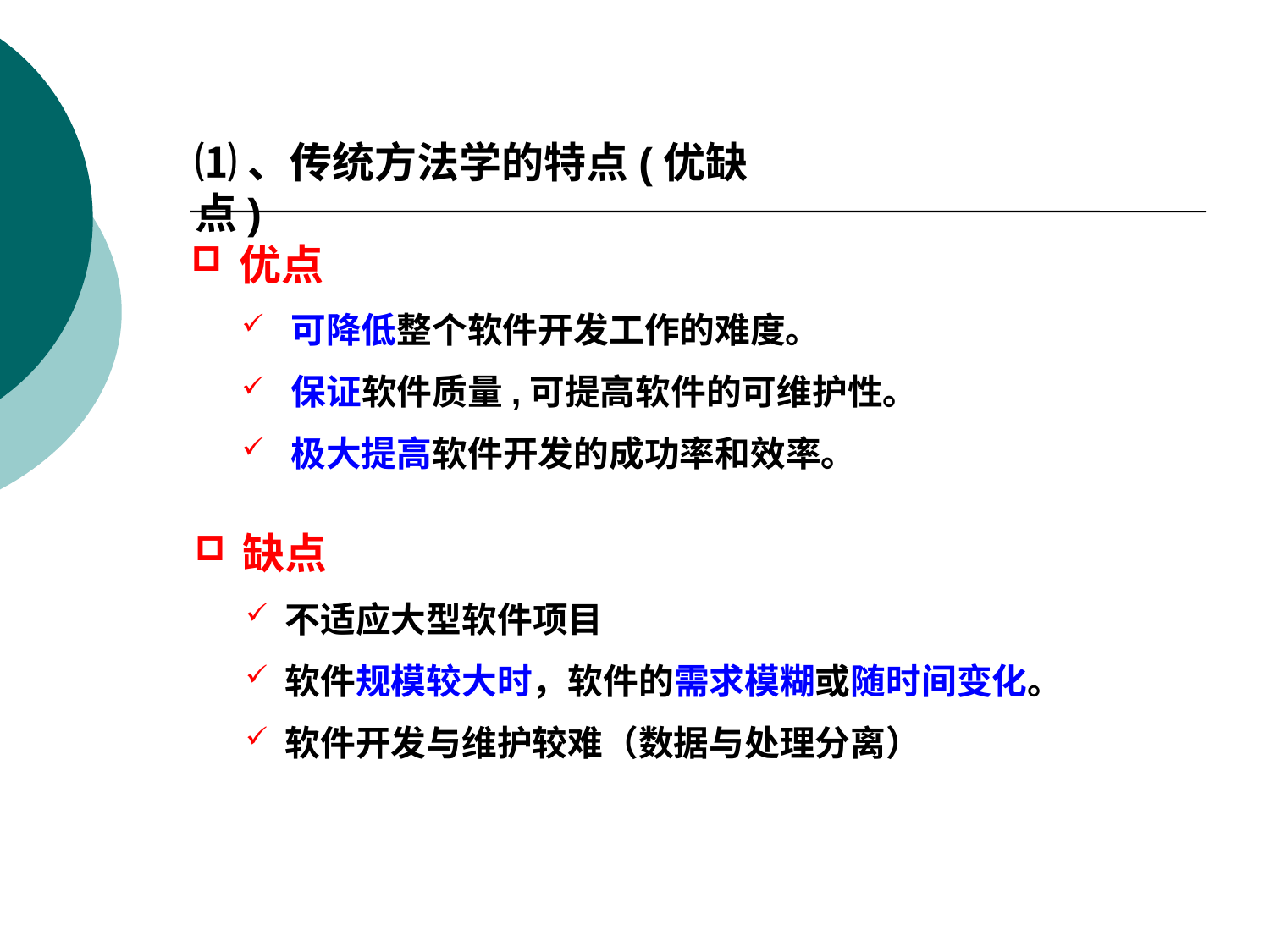

⑴、传统方法学的特点(优缺点)
优点
可降低整个软件开发工作的难度。
保证软件质量,可提高软件的可维护性。
极大提高软件开发的成功率和效率。
缺点
 不适应大型软件项目
 软件规模较大时，软件的需求模糊或随时间变化。
 软件开发与维护较难（数据与处理分离）